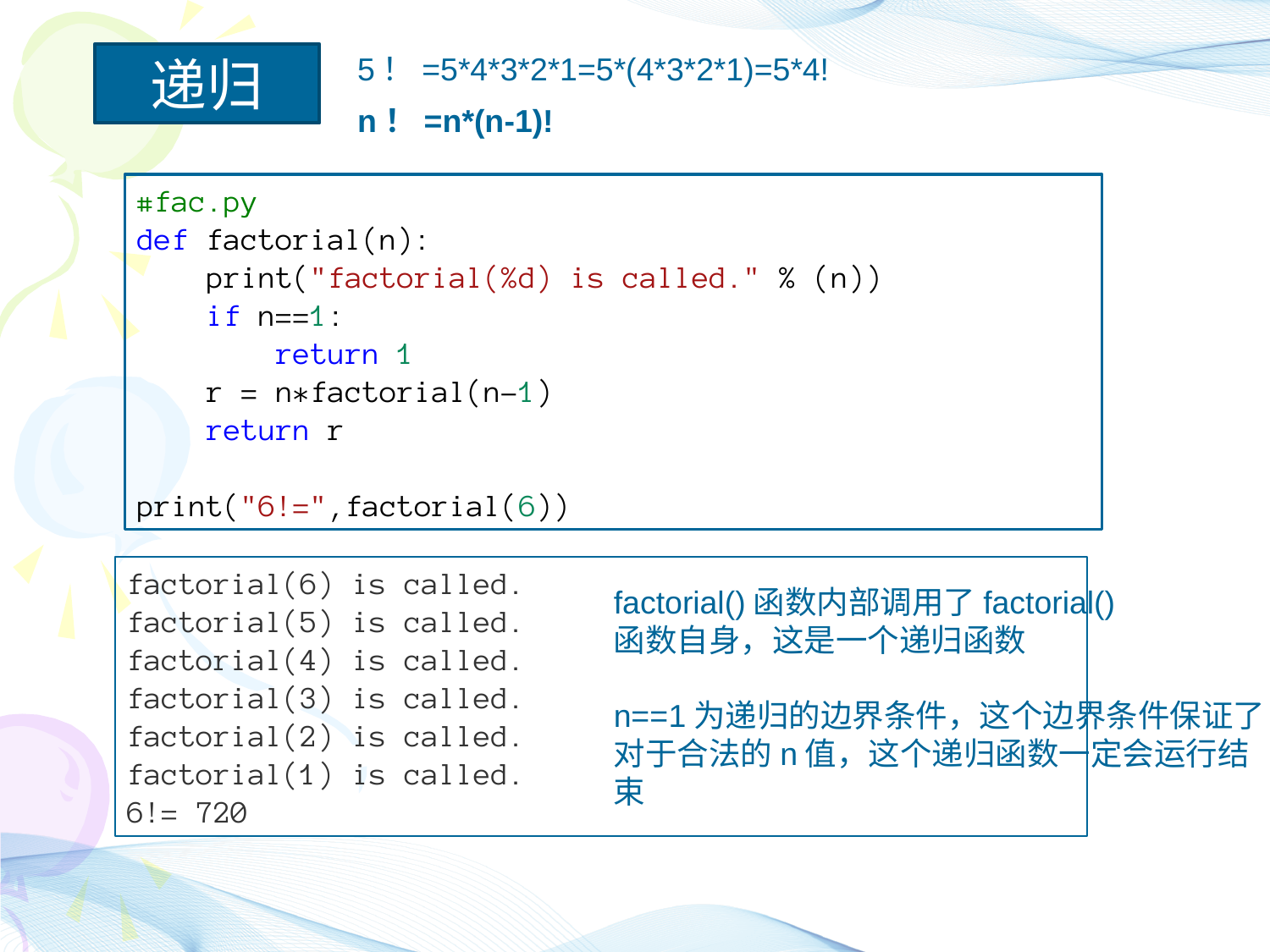

5！=5*4*3*2*1=5*(4*3*2*1)=5*4!
递归
n！=n*(n-1)!
#fac.py
def factorial(n):
    print("factorial(%d) is called." % (n))
    if n==1:
        return 1
    r = n*factorial(n-1)
    return r
print("6!=",factorial(6))
factorial(6) is called.
factorial(5) is called.
factorial(4) is called.
factorial(3) is called.
factorial(2) is called.
factorial(1) is called.
6!= 720
factorial()函数内部调用了factorial()函数自身，这是一个递归函数
n==1为递归的边界条件，这个边界条件保证了对于合法的n值，这个递归函数一定会运行结束